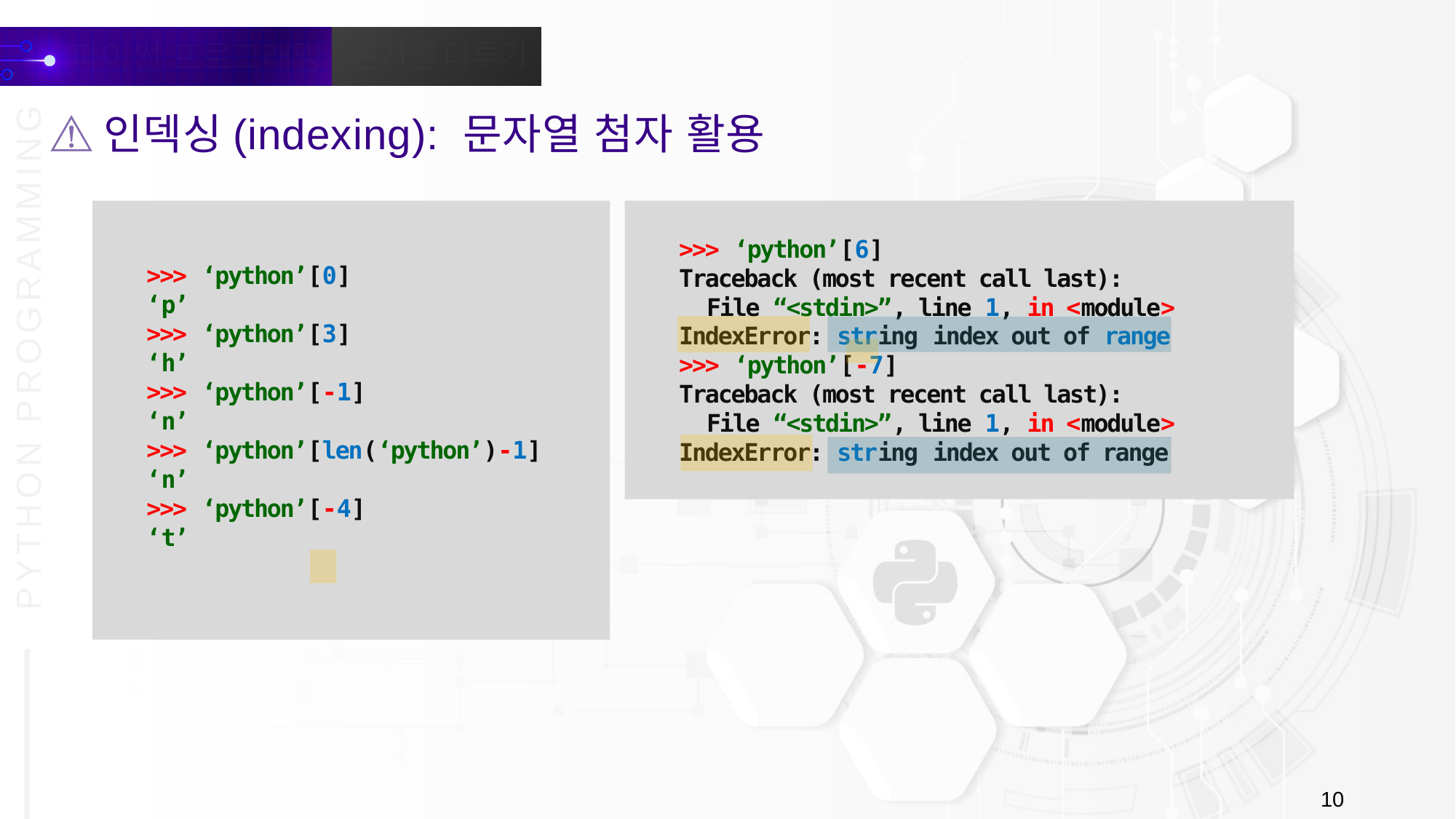

인덱싱(indexing): 문자열 첨자 활용
>>> ‘python’[0]
‘p’
>>> ‘python’[3]
‘h’
>>> ‘python’[-1]
‘n’
>>> ‘python’[len(‘python’)-1]
‘n’
>>> ‘python’[-4]
‘t’

>>> ‘python’[6]
Traceback (most recent call last):
  File “<stdin>”, line 1, in <module>
IndexError: string index out of range
>>> ‘python’[-7]
Traceback (most recent call last):
  File “<stdin>”, line 1, in <module>
IndexError: string index out of range

10